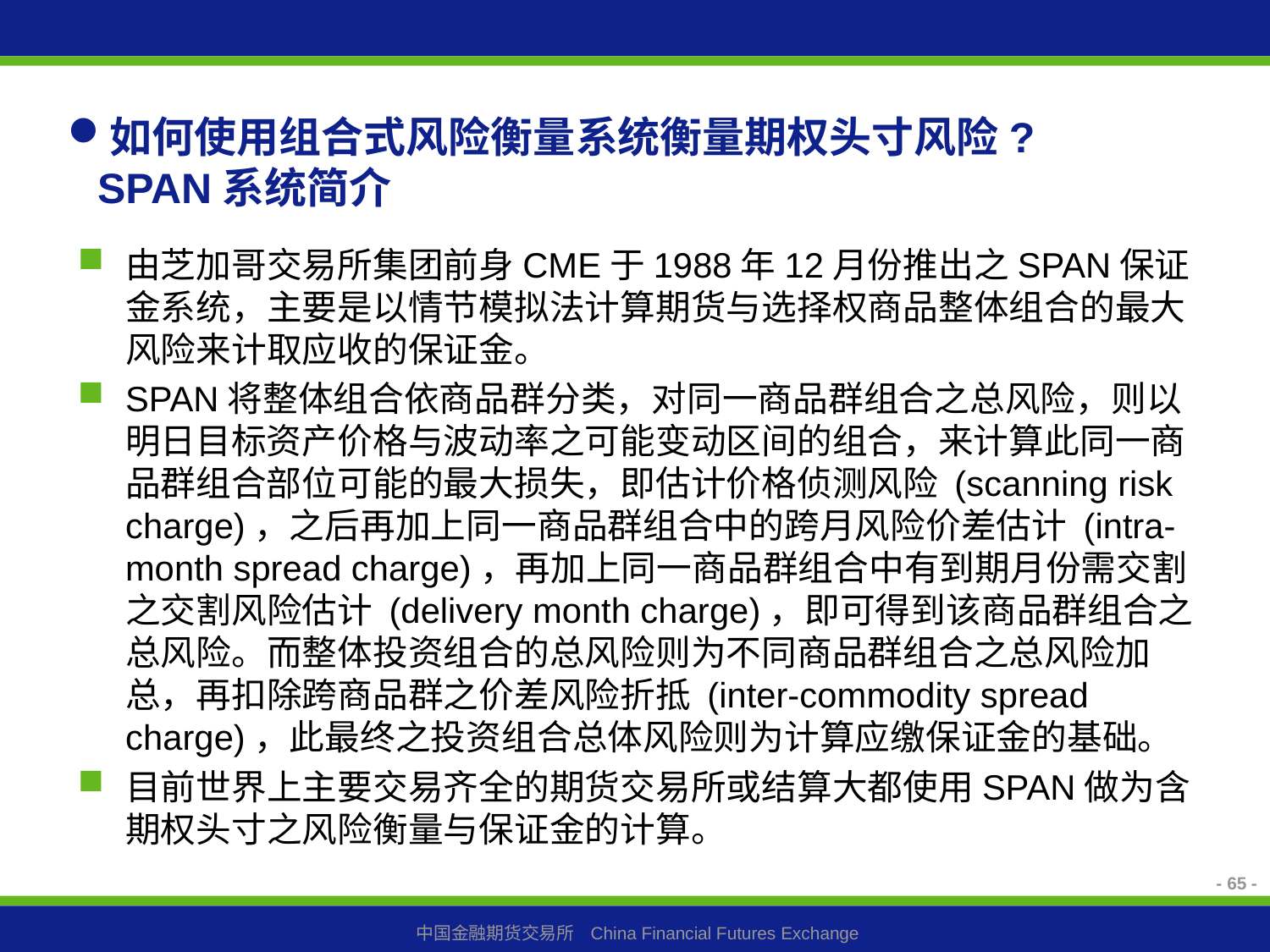

# 如何使用组合式风险衡量系统衡量期权头寸风险? SPAN系统简介
由芝加哥交易所集团前身CME于1988年12月份推出之SPAN保证金系统，主要是以情节模拟法计算期货与选择权商品整体组合的最大风险来计取应收的保证金。
SPAN将整体组合依商品群分类，对同一商品群组合之总风险，则以明日目标资产价格与波动率之可能变动区间的组合，来计算此同一商品群组合部位可能的最大损失，即估计价格侦测风险 (scanning risk charge)，之后再加上同一商品群组合中的跨月风险价差估计 (intra-month spread charge)，再加上同一商品群组合中有到期月份需交割之交割风险估计 (delivery month charge)，即可得到该商品群组合之总风险。而整体投资组合的总风险则为不同商品群组合之总风险加总，再扣除跨商品群之价差风险折抵 (inter-commodity spread charge)，此最终之投资组合总体风险则为计算应缴保证金的基础。
目前世界上主要交易齐全的期货交易所或结算大都使用SPAN做为含期权头寸之风险衡量与保证金的计算。
- 65 -